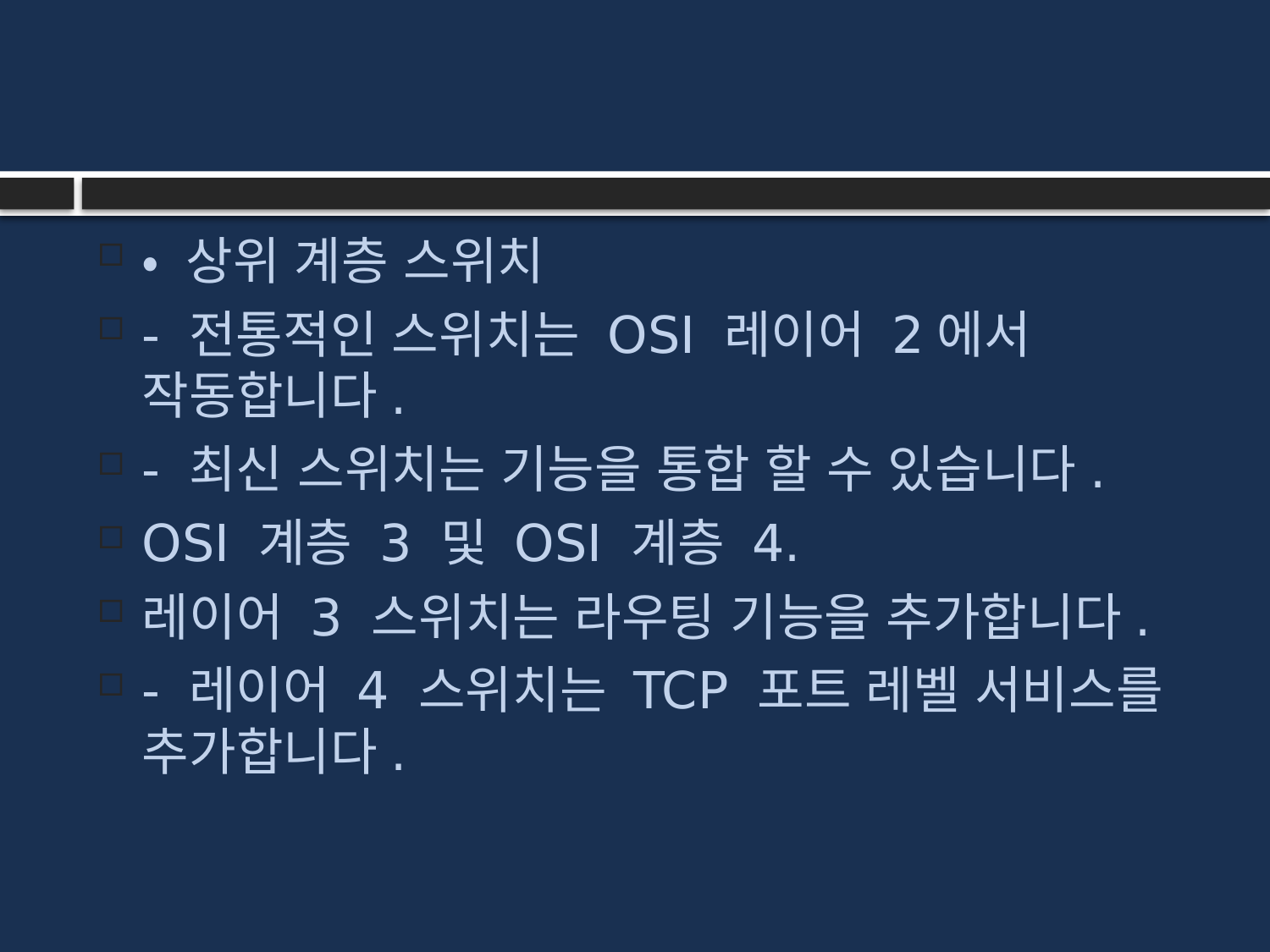

#
• 상위 계층 스위치
- 전통적인 스위치는 OSI 레이어 2에서 작동합니다.
- 최신 스위치는 기능을 통합 할 수 있습니다.
OSI 계층 3 및 OSI 계층 4.
레이어 3 스위치는 라우팅 기능을 추가합니다.
- 레이어 4 스위치는 TCP 포트 레벨 서비스를 추가합니다.